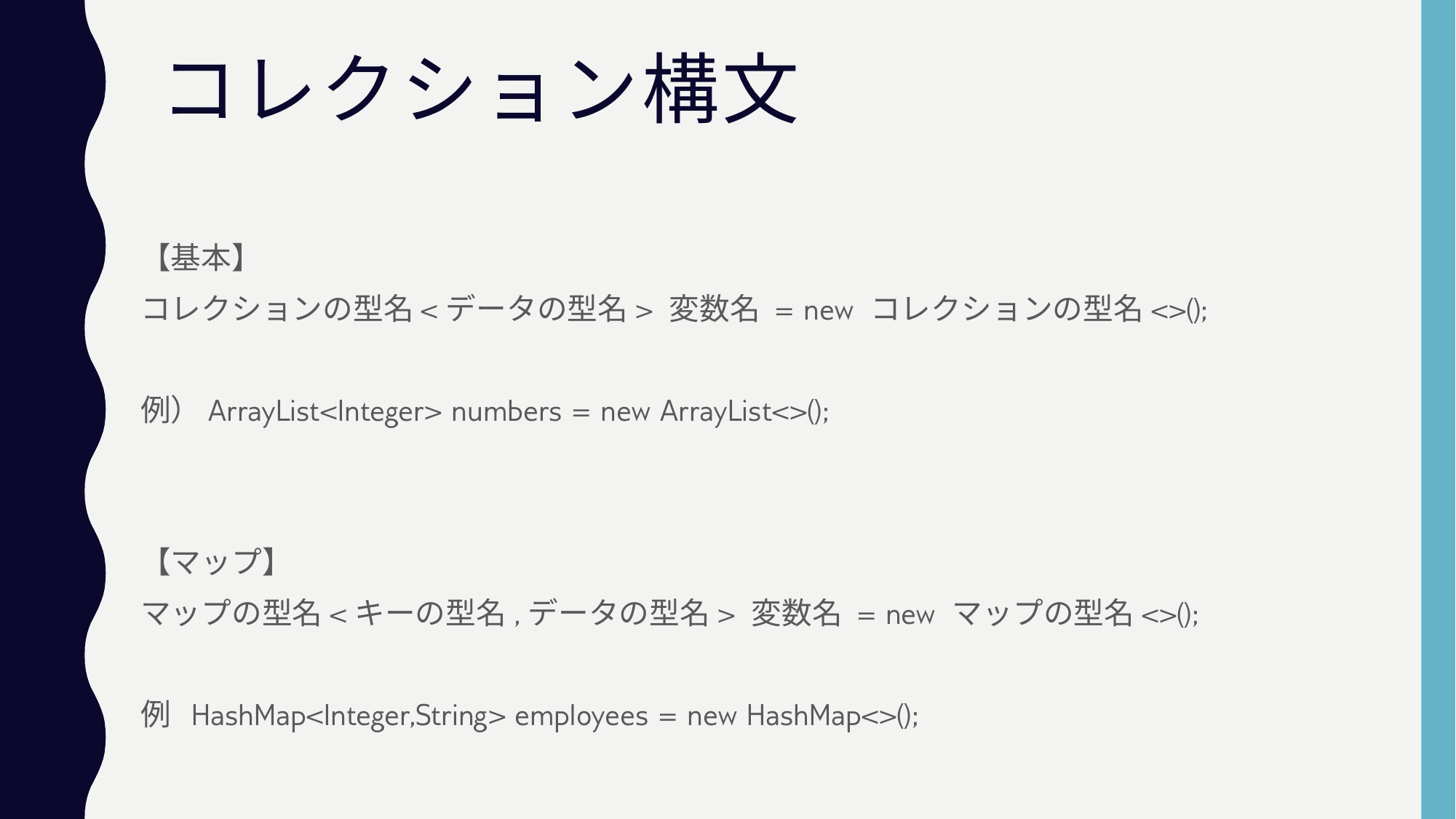

# コレクション構文
【基本】
コレクションの型名<データの型名> 変数名 = new コレクションの型名<>();

例）ArrayList<Integer> numbers = new ArrayList<>();

【マップ】
マップの型名<キーの型名,データの型名> 変数名 = new マップの型名<>();

例  HashMap<Integer,String> employees = new HashMap<>();